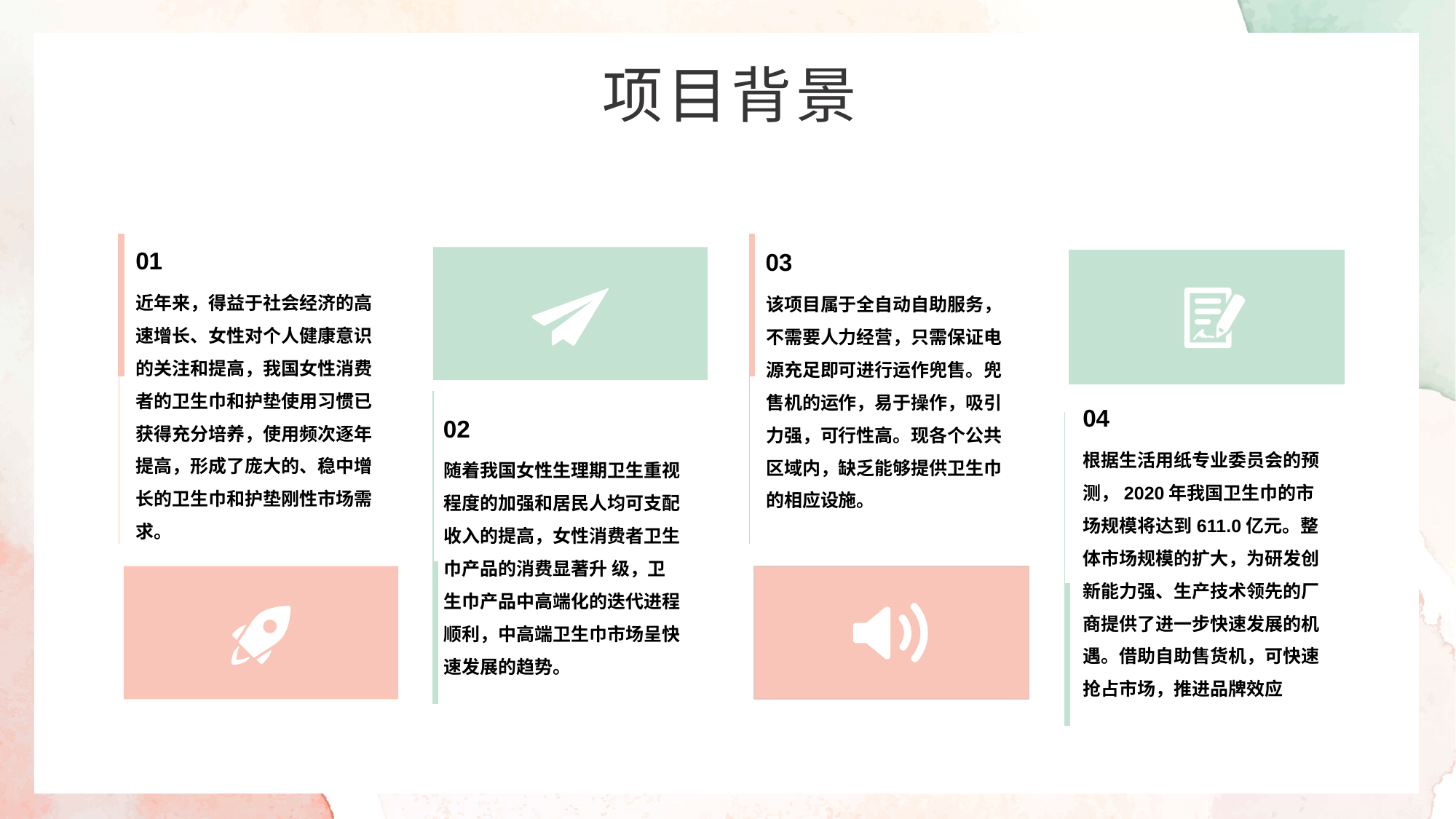

项目背景

01
近年来，得益于社会经济的高速增长、女性对个人健康意识的关注和提高，我国女性消费者的卫生巾和护垫使用习惯已获得充分培养，使用频次逐年提高，形成了庞大的、稳中增长的卫生巾和护垫刚性市场需求。
03
该项目属于全自动自助服务，不需要人力经营，只需保证电源充足即可进行运作兜售。兜售机的运作，易于操作，吸引力强，可行性高。现各个公共区域内，缺乏能够提供卫生巾的相应设施。

04
根据生活用纸专业委员会的预测，2020年我国卫生巾的市场规模将达到611.0亿元。整体市场规模的扩大，为研发创新能力强、生产技术领先的厂商提供了进一步快速发展的机遇。借助自助售货机，可快速抢占市场，推进品牌效应

02
随着我国女性生理期卫生重视程度的加强和居民人均可支配收入的提高，女性消费者卫生巾产品的消费显著升 级，卫生巾产品中高端化的迭代进程顺利，中高端卫生巾市场呈快速发展的趋势。